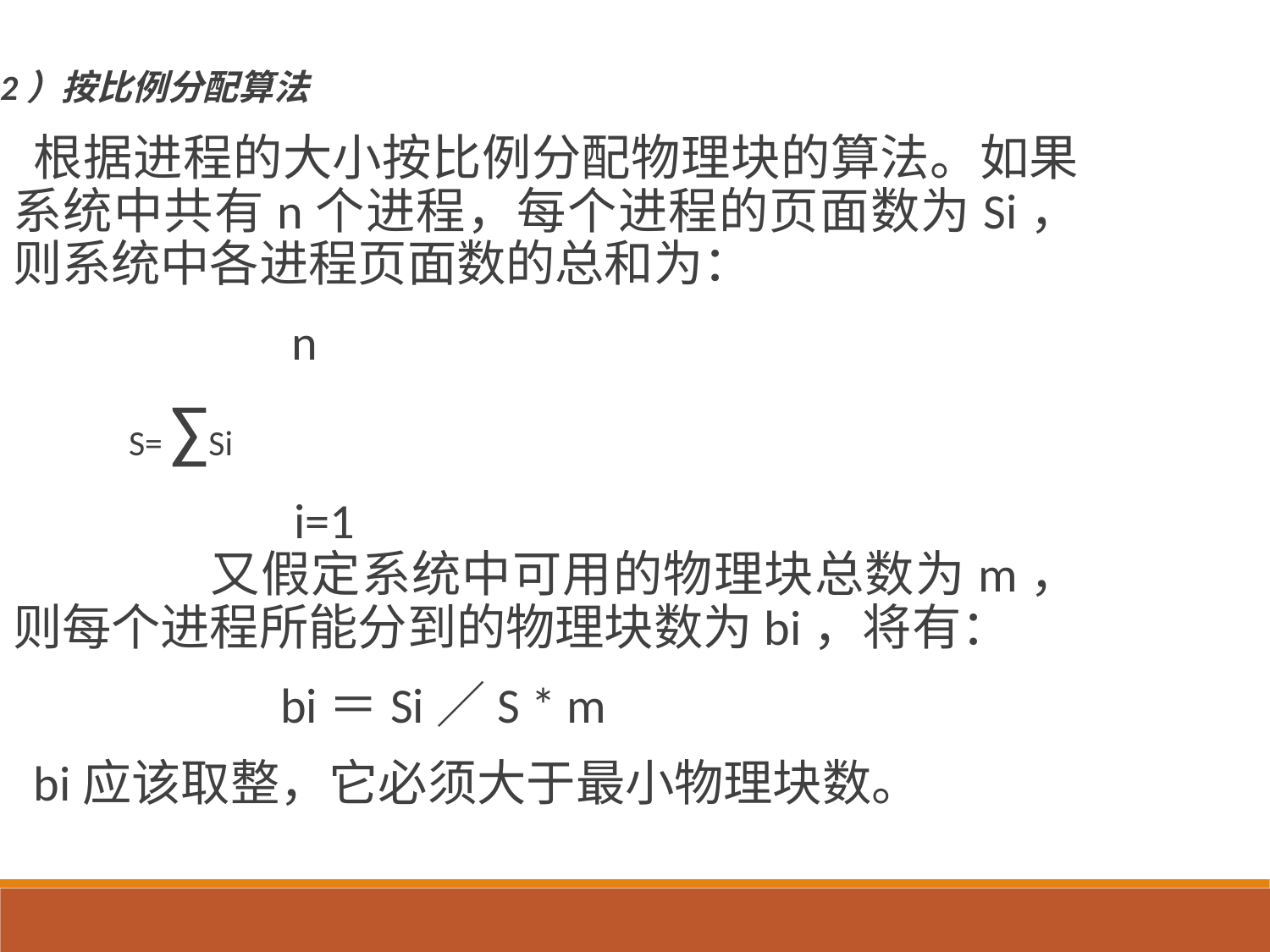

2）按比例分配算法
   根据进程的大小按比例分配物理块的算法。如果系统中共有n个进程，每个进程的页面数为Si，则系统中各进程页面数的总和为：
                          n
                S= ∑Si
                          i=1                                                                                又假定系统中可用的物理块总数为m，则每个进程所能分到的物理块数为bi，将有：
                         bi＝Si／S * m
   bi应该取整，它必须大于最小物理块数。